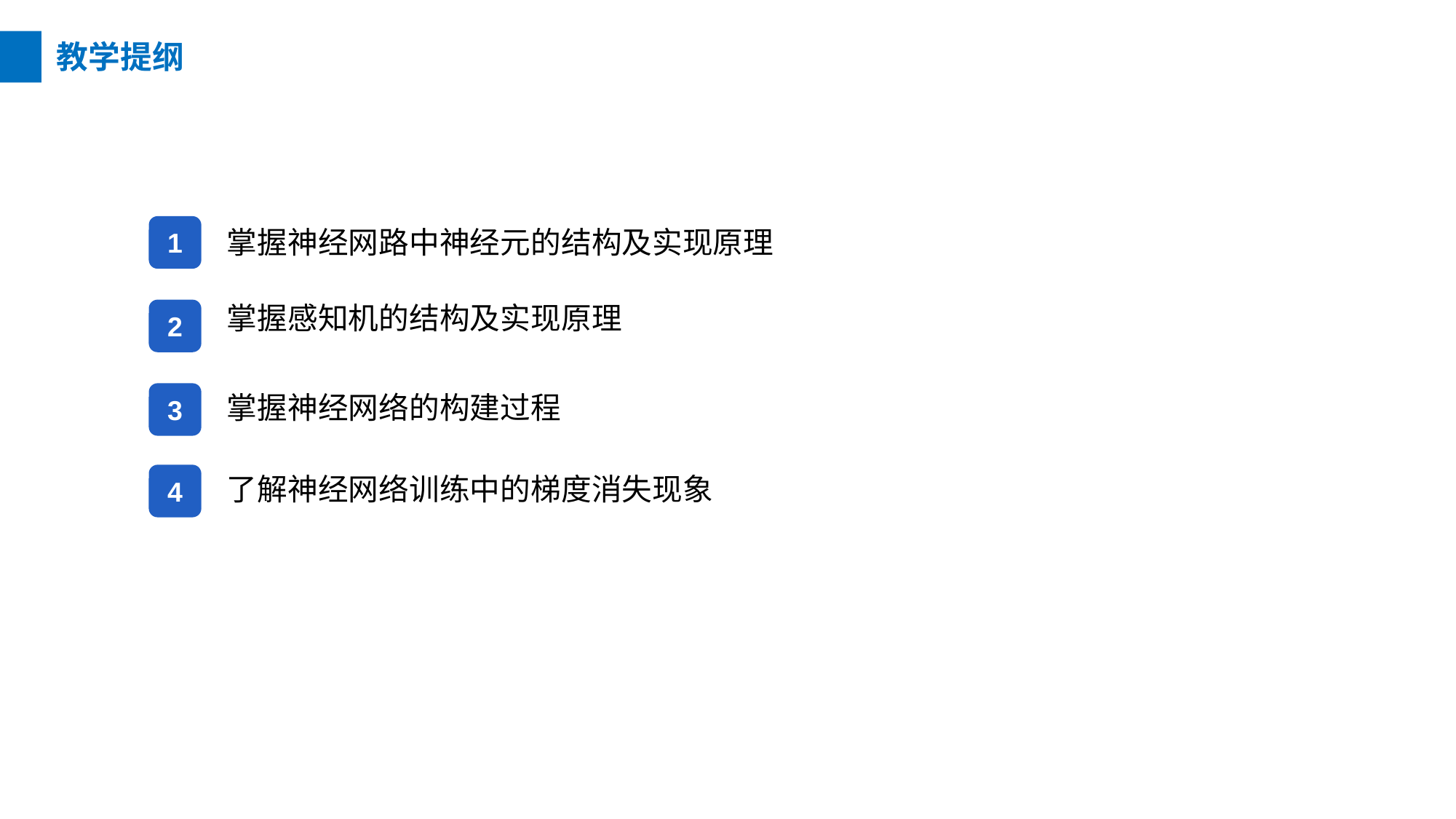

教学提纲
1
掌握神经网路中神经元的结构及实现原理
掌握感知机的结构及实现原理
2

3
掌握神经网络的构建过程
4
了解神经网络训练中的梯度消失现象